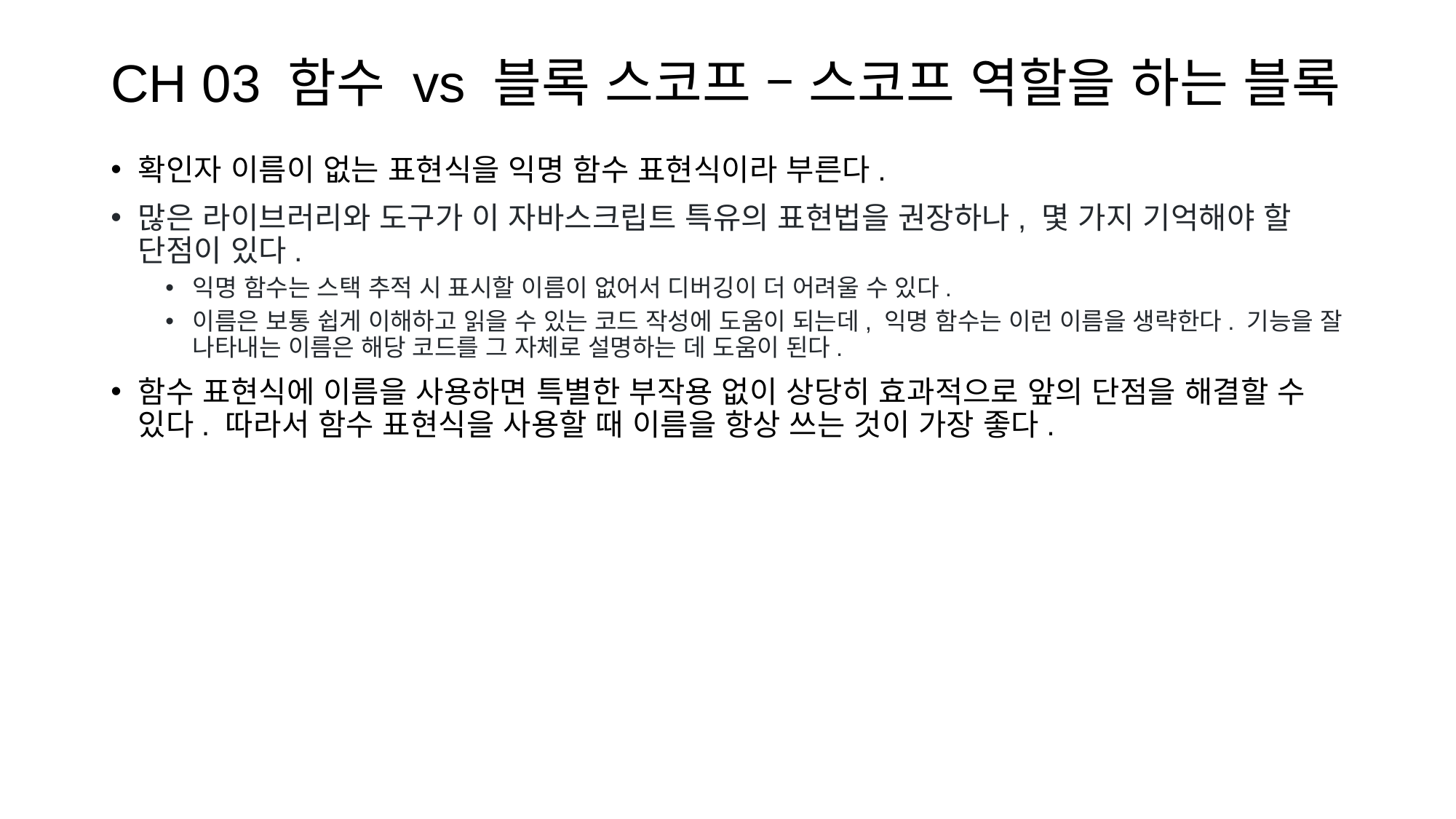

# CH 03 함수 vs 블록 스코프 – 스코프 역할을 하는 블록
확인자 이름이 없는 표현식을 익명 함수 표현식이라 부른다.
많은 라이브러리와 도구가 이 자바스크립트 특유의 표현법을 권장하나, 몇 가지 기억해야 할 단점이 있다.
익명 함수는 스택 추적 시 표시할 이름이 없어서 디버깅이 더 어려울 수 있다.
이름은 보통 쉽게 이해하고 읽을 수 있는 코드 작성에 도움이 되는데, 익명 함수는 이런 이름을 생략한다. 기능을 잘 나타내는 이름은 해당 코드를 그 자체로 설명하는 데 도움이 된다.
함수 표현식에 이름을 사용하면 특별한 부작용 없이 상당히 효과적으로 앞의 단점을 해결할 수 있다. 따라서 함수 표현식을 사용할 때 이름을 항상 쓰는 것이 가장 좋다.